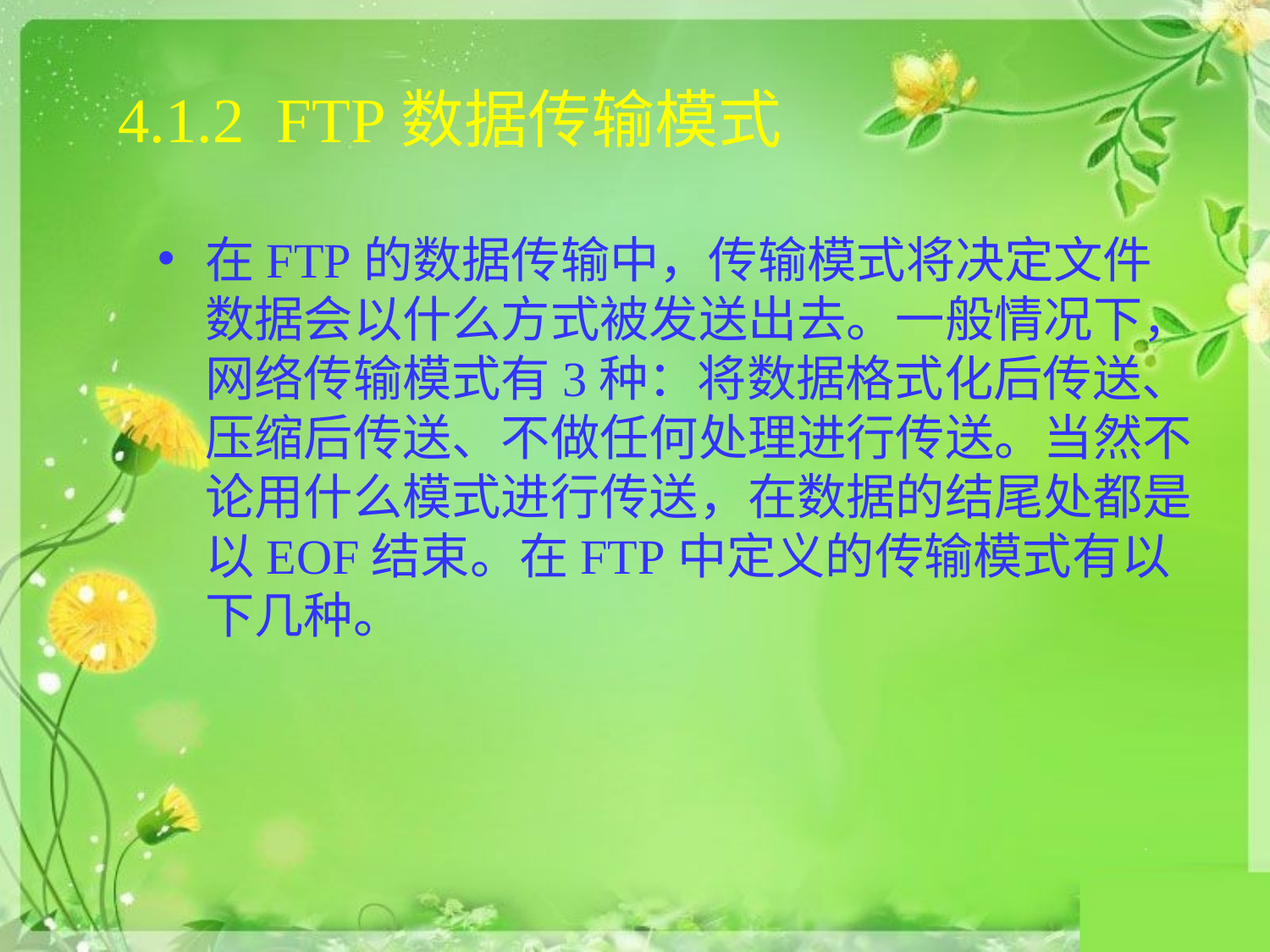

# 4.1.2  FTP数据传输模式
在FTP的数据传输中，传输模式将决定文件数据会以什么方式被发送出去。一般情况下，网络传输模式有3种：将数据格式化后传送、压缩后传送、不做任何处理进行传送。当然不论用什么模式进行传送，在数据的结尾处都是以EOF结束。在FTP中定义的传输模式有以下几种。